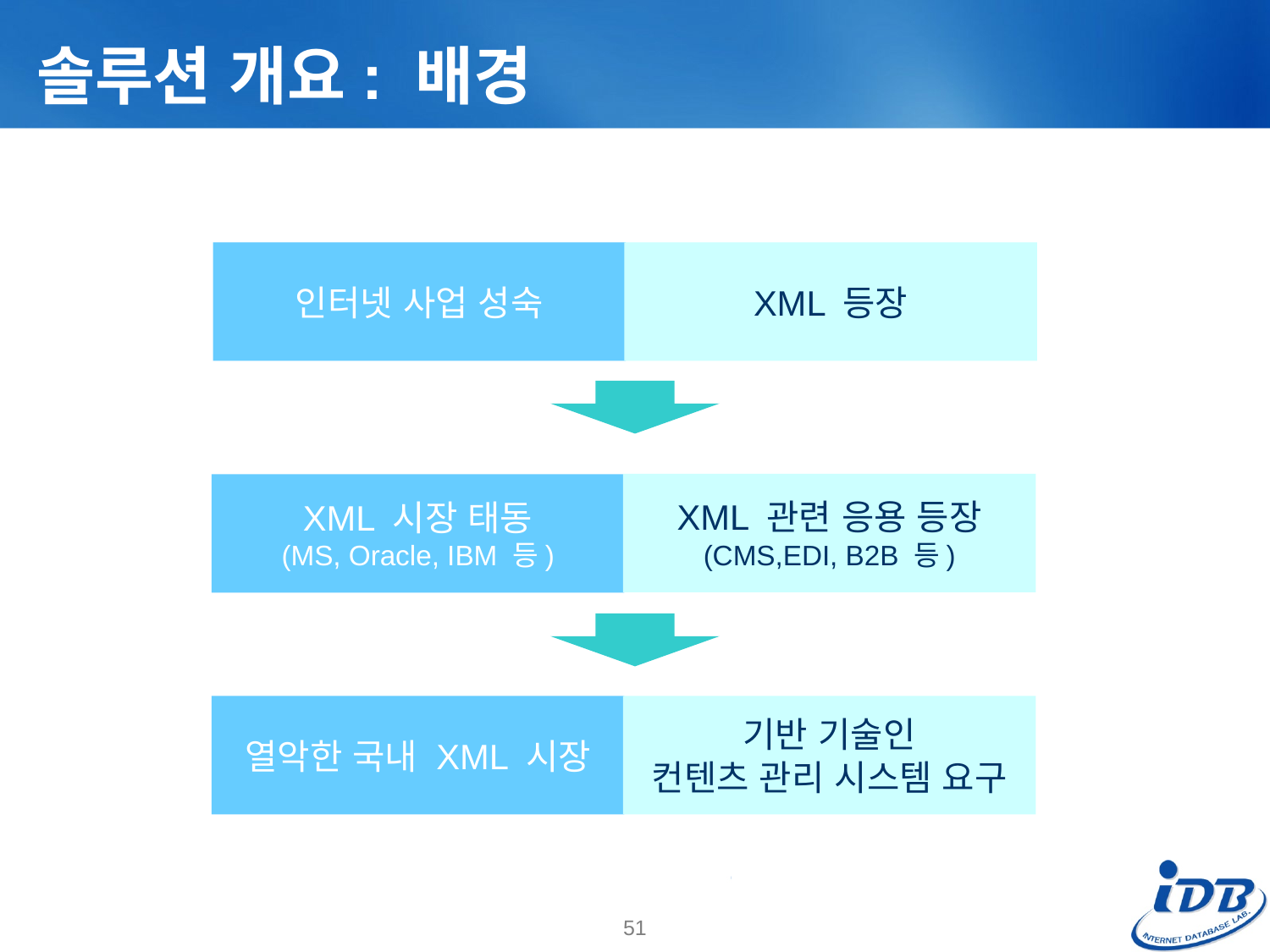

# 솔루션 개요: 배경
인터넷 사업 성숙
XML 등장

XML 관련 응용 등장
(CMS,EDI, B2B 등)
XML 시장 태동
(MS, Oracle, IBM 등)

열악한 국내 XML 시장
기반 기술인
컨텐츠 관리 시스템 요구
51